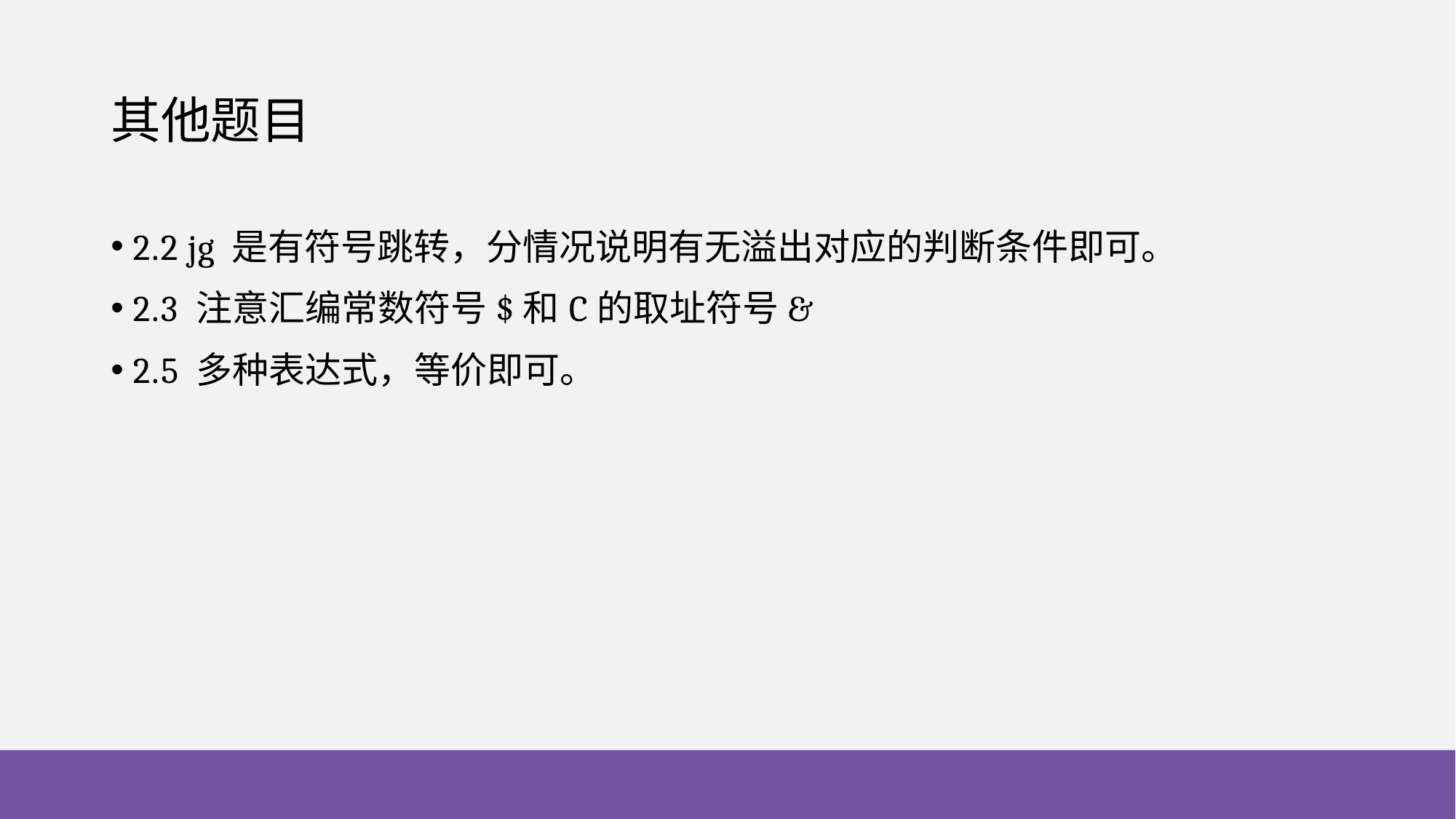

# 其他题目
2.2 jg 是有符号跳转，分情况说明有无溢出对应的判断条件即可。
2.3 注意汇编常数符号$和C的取址符号&
2.5 多种表达式，等价即可。